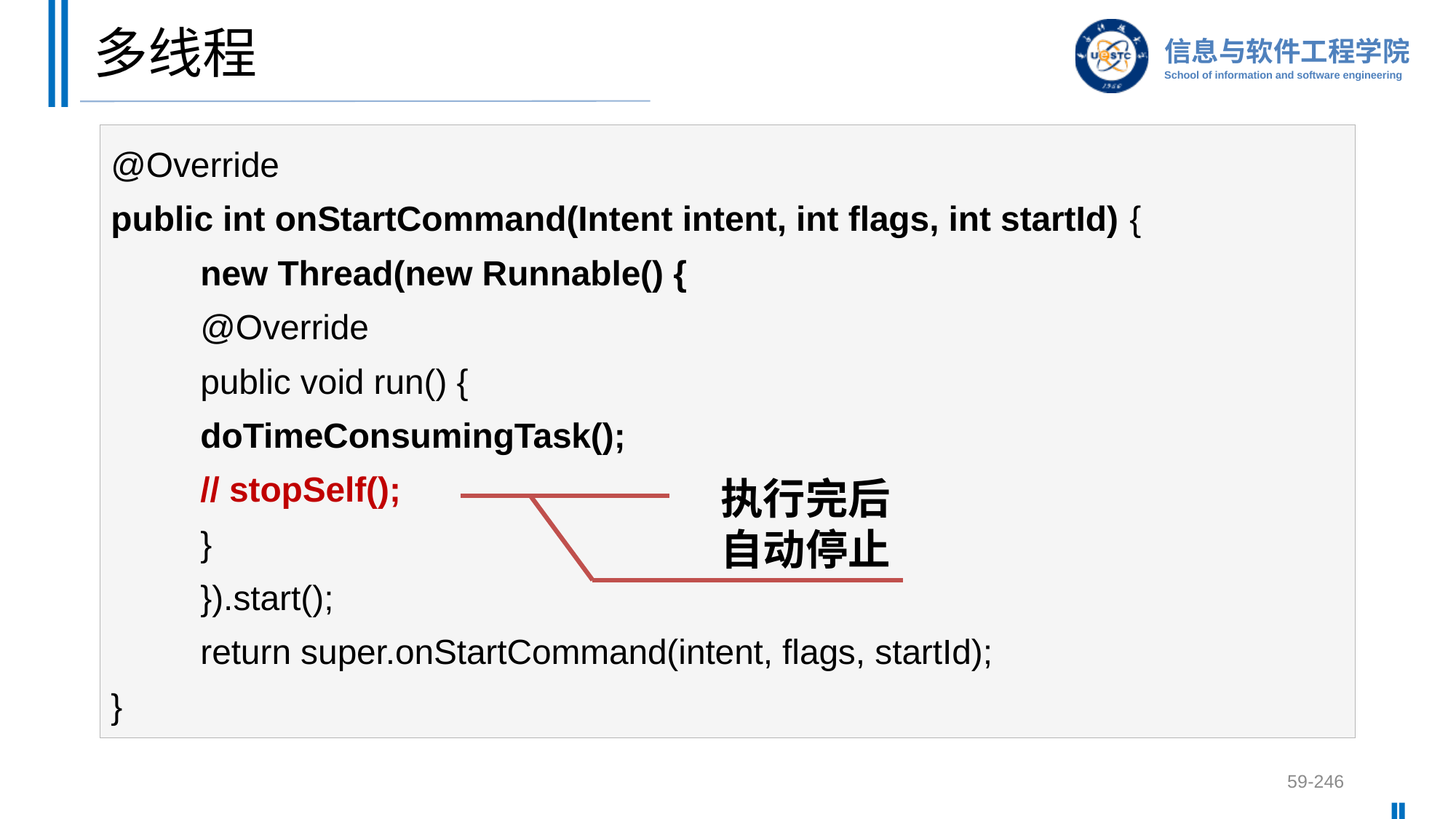

# 多线程
@Override
public int onStartCommand(Intent intent, int flags, int startId) {
	new Thread(new Runnable() {
		@Override
		public void run() {
			doTimeConsumingTask();
			// stopSelf();
		}
	}).start();
	return super.onStartCommand(intent, flags, startId);
}
执行完后自动停止
59-246